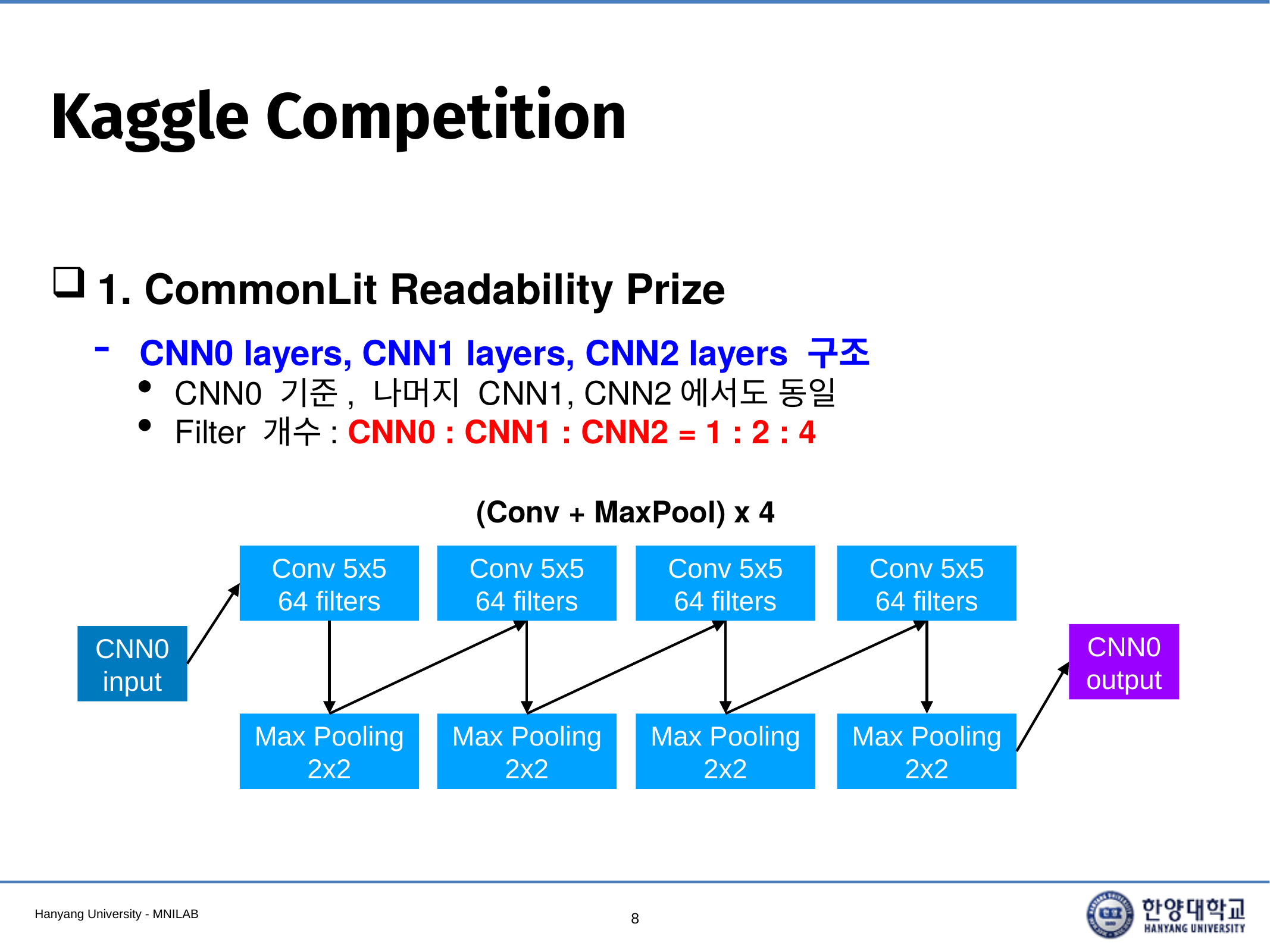

# Kaggle Competition
1. CommonLit Readability Prize
CNN0 layers, CNN1 layers, CNN2 layers 구조
CNN0 기준, 나머지 CNN1, CNN2에서도 동일
Filter 개수: CNN0 : CNN1 : CNN2 = 1 : 2 : 4
(Conv + MaxPool) x 4
Conv 5x5
64 filters
Conv 5x5
64 filters
Conv 5x5
64 filters
Conv 5x5
64 filters
CNN0 output
CNN0 input
Max Pooling
2x2
Max Pooling
2x2
Max Pooling
2x2
Max Pooling
2x2
8